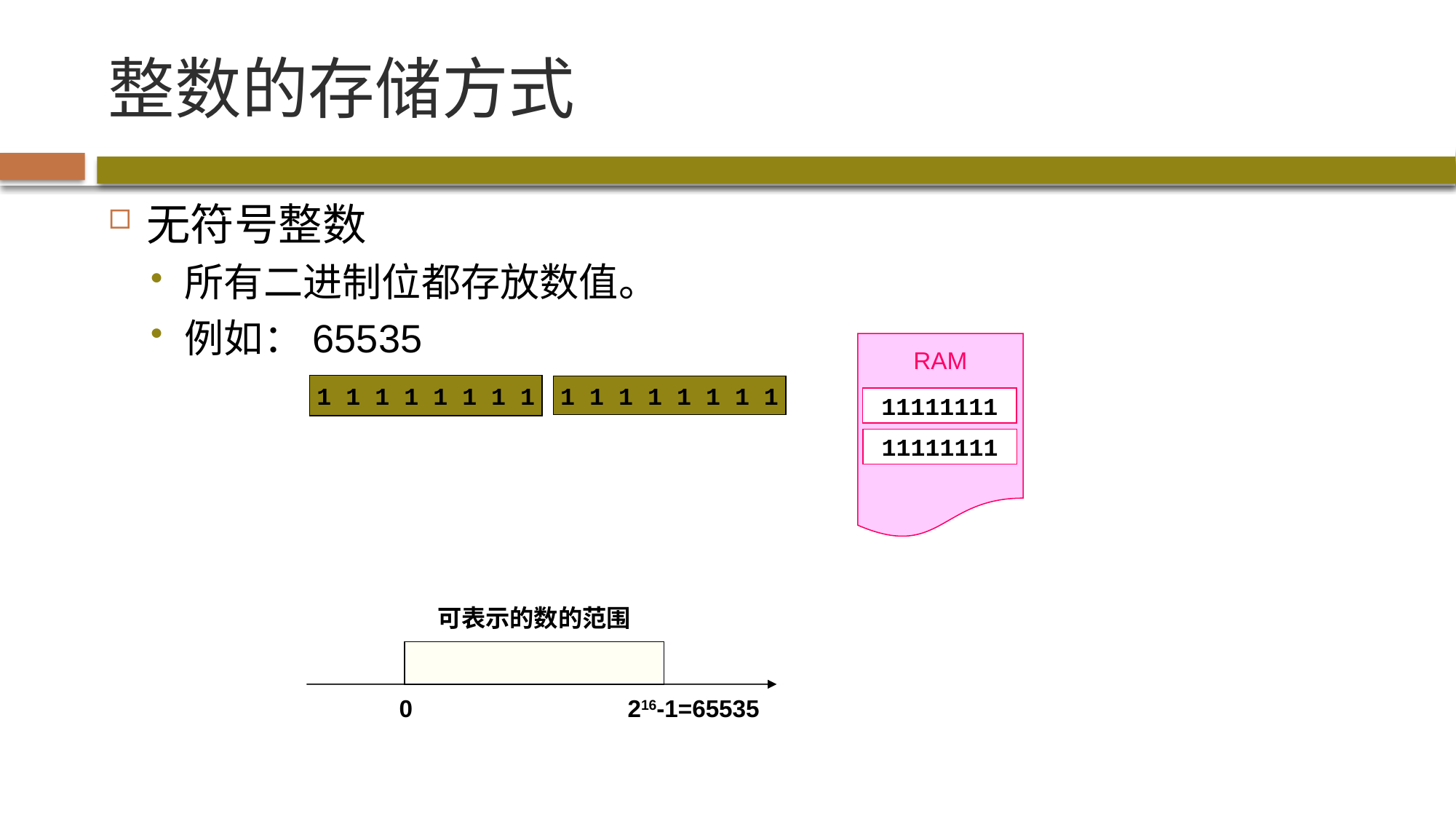

# 整数的存储方式
无符号整数
所有二进制位都存放数值。
例如：65535

RAM
11111111
11111111
1 1 1 1 1 1 1 1
1 1 1 1 1 1 1 1
可表示的数的范围

0
216-1=65535